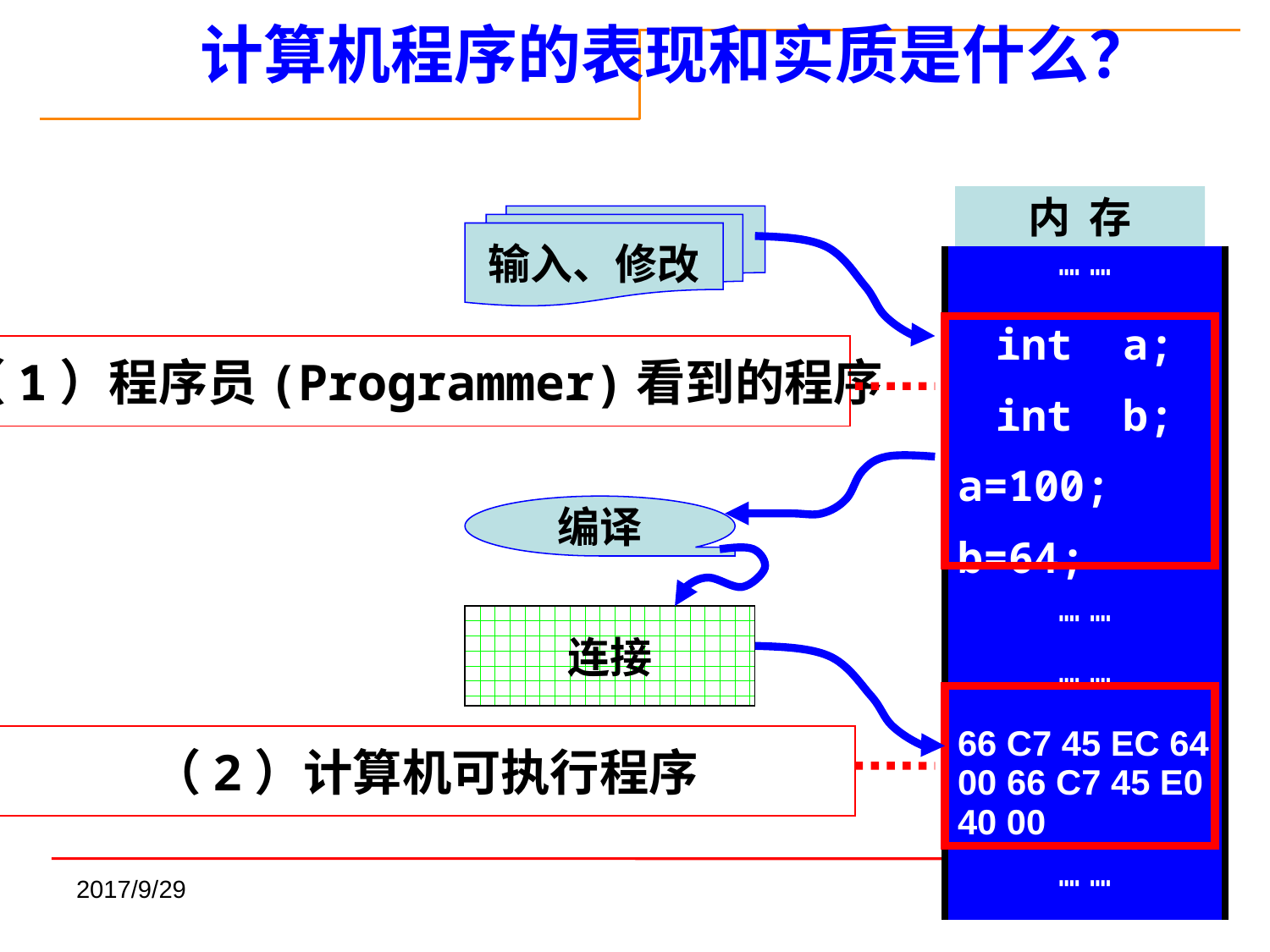

计算机程序的表现和实质是什么？
内  存
输入、修改

| ┉ ┉ |
| --- |
| int a; |
| int b; |
| a=100; |
| b=64; |
| ┉ ┉ |
| ┉ ┉ |
| 66 C7 45 EC 64 00 66 C7 45 E0 40 00 |
| ┉ ┉ |

（1）程序员(Programmer)看到的程序

编译

连接

（2）计算机可执行程序
2017/9/29